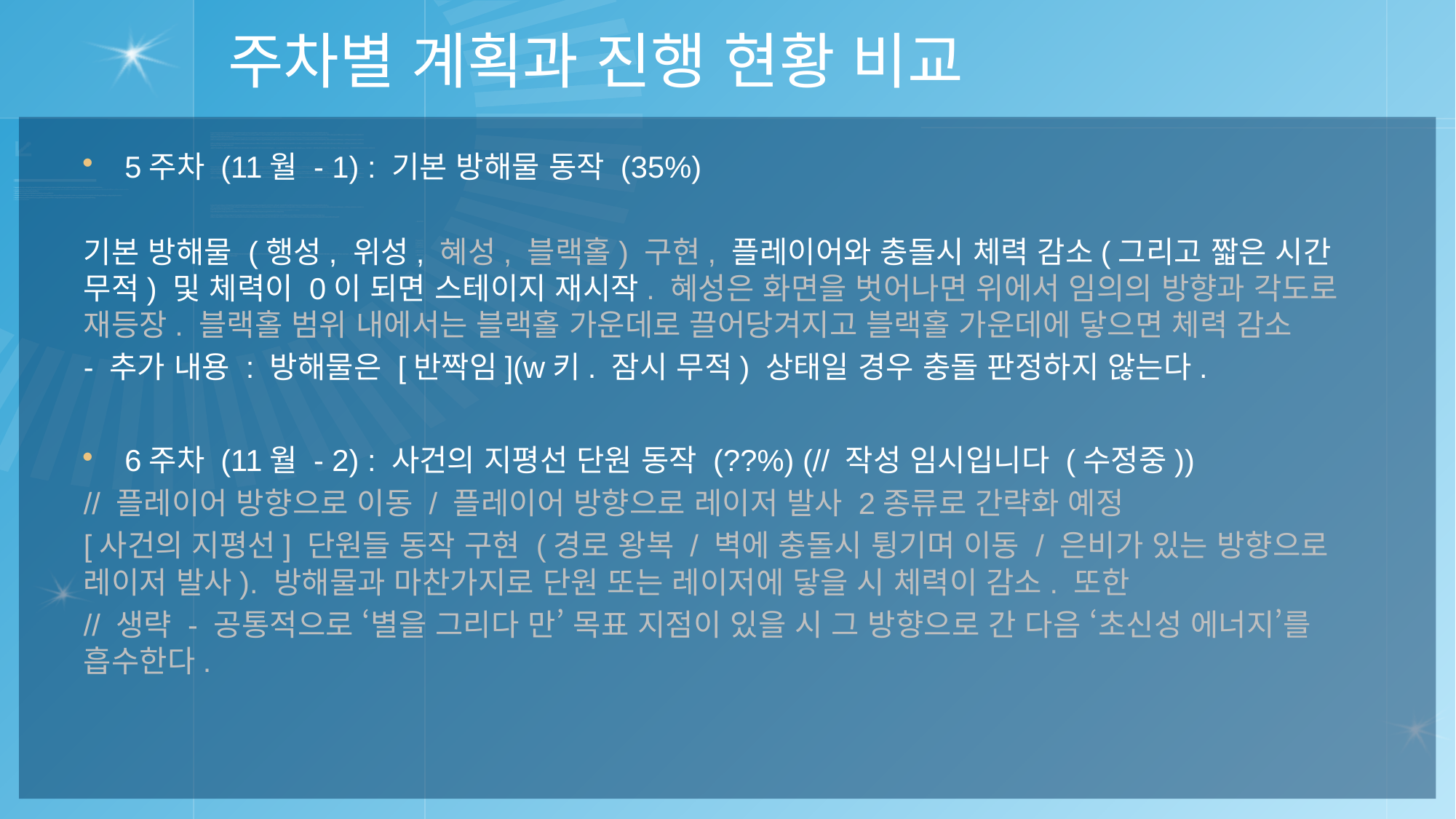

# 주차별 계획과 진행 현황 비교

5주차 (11월 - 1) : 기본 방해물 동작 (35%)

기본 방해물 (행성, 위성, 혜성, 블랙홀) 구현, 플레이어와 충돌시 체력 감소(그리고 짧은 시간 무적) 및 체력이 0이 되면 스테이지 재시작. 혜성은 화면을 벗어나면 위에서 임의의 방향과 각도로 재등장. 블랙홀 범위 내에서는 블랙홀 가운데로 끌어당겨지고 블랙홀 가운데에 닿으면 체력 감소
- 추가 내용 : 방해물은 [반짝임](w키. 잠시 무적) 상태일 경우 충돌 판정하지 않는다.

6주차 (11월 - 2) : 사건의 지평선 단원 동작 (??%) (// 작성 임시입니다 (수정중))
// 플레이어 방향으로 이동 / 플레이어 방향으로 레이저 발사 2종류로 간략화 예정
[사건의 지평선] 단원들 동작 구현 (경로 왕복 / 벽에 충돌시 튕기며 이동 / 은비가 있는 방향으로 레이저 발사). 방해물과 마찬가지로 단원 또는 레이저에 닿을 시 체력이 감소. 또한
// 생략 - 공통적으로 ‘별을 그리다 만’ 목표 지점이 있을 시 그 방향으로 간 다음 ‘초신성 에너지’를 흡수한다.